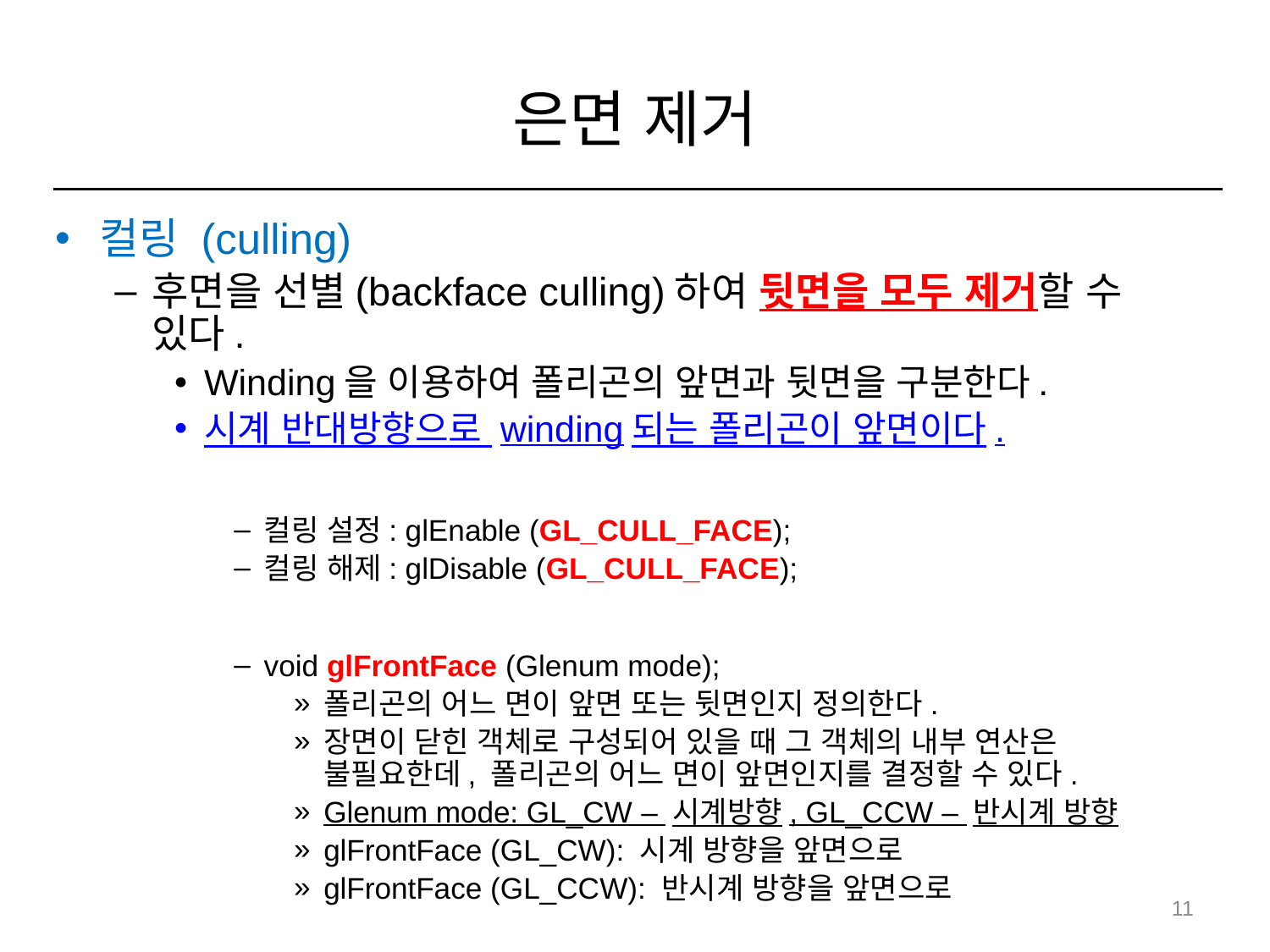

# 은면 제거
컬링 (culling)
후면을 선별(backface culling)하여 뒷면을 모두 제거할 수 있다.
Winding을 이용하여 폴리곤의 앞면과 뒷면을 구분한다.
시계 반대방향으로 winding되는 폴리곤이 앞면이다.

컬링 설정: glEnable (GL_CULL_FACE);
컬링 해제: glDisable (GL_CULL_FACE);

void glFrontFace (Glenum mode);
폴리곤의 어느 면이 앞면 또는 뒷면인지 정의한다.
장면이 닫힌 객체로 구성되어 있을 때 그 객체의 내부 연산은 불필요한데, 폴리곤의 어느 면이 앞면인지를 결정할 수 있다.
Glenum mode: GL_CW – 시계방향, GL_CCW – 반시계 방향
glFrontFace (GL_CW): 시계 방향을 앞면으로
glFrontFace (GL_CCW): 반시계 방향을 앞면으로
11